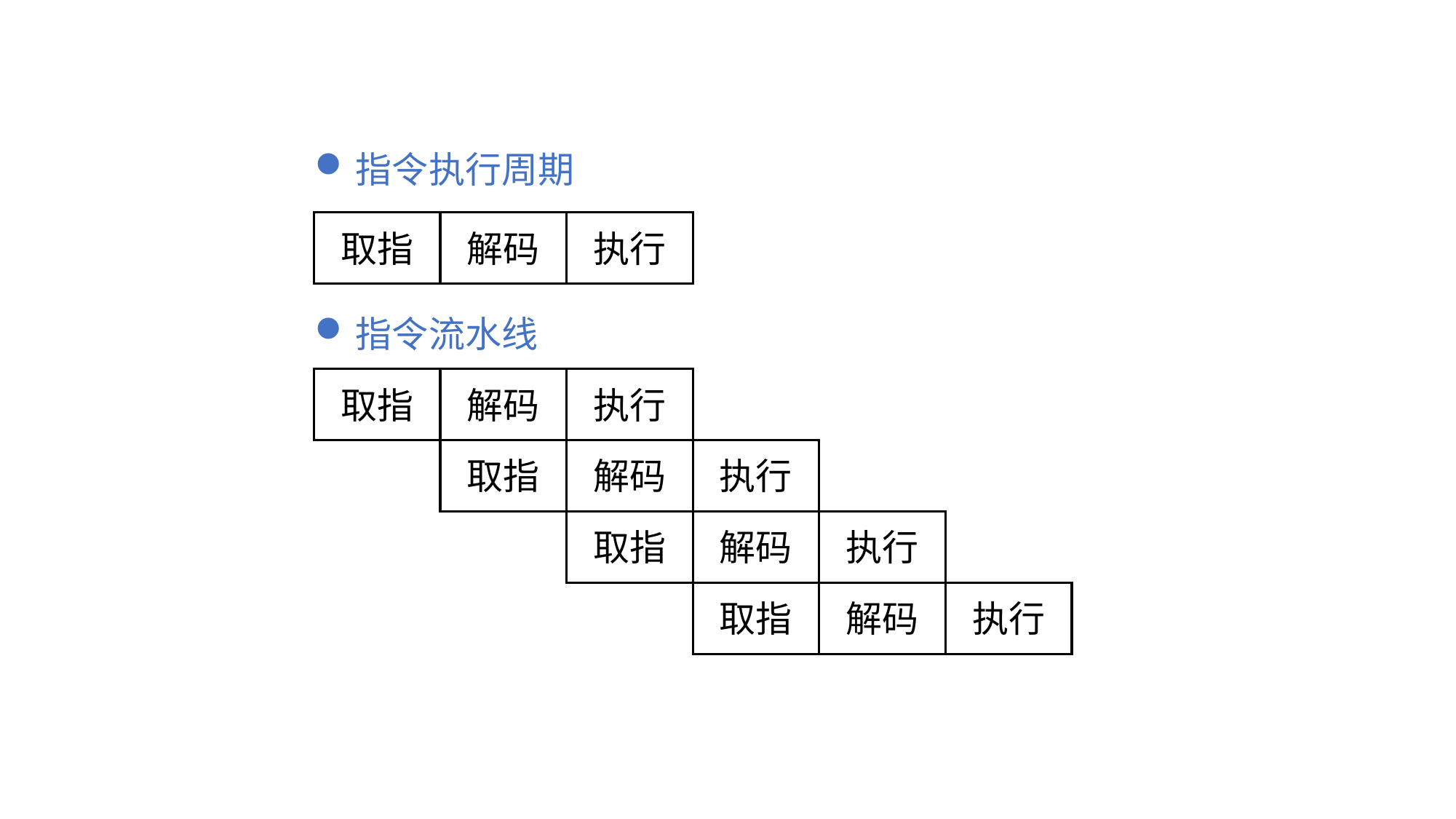

指令执行周期

取指

解码

执行
指令流水线

取指

解码

执行

取指

解码

执行

取指

解码

执行

取指

解码

执行